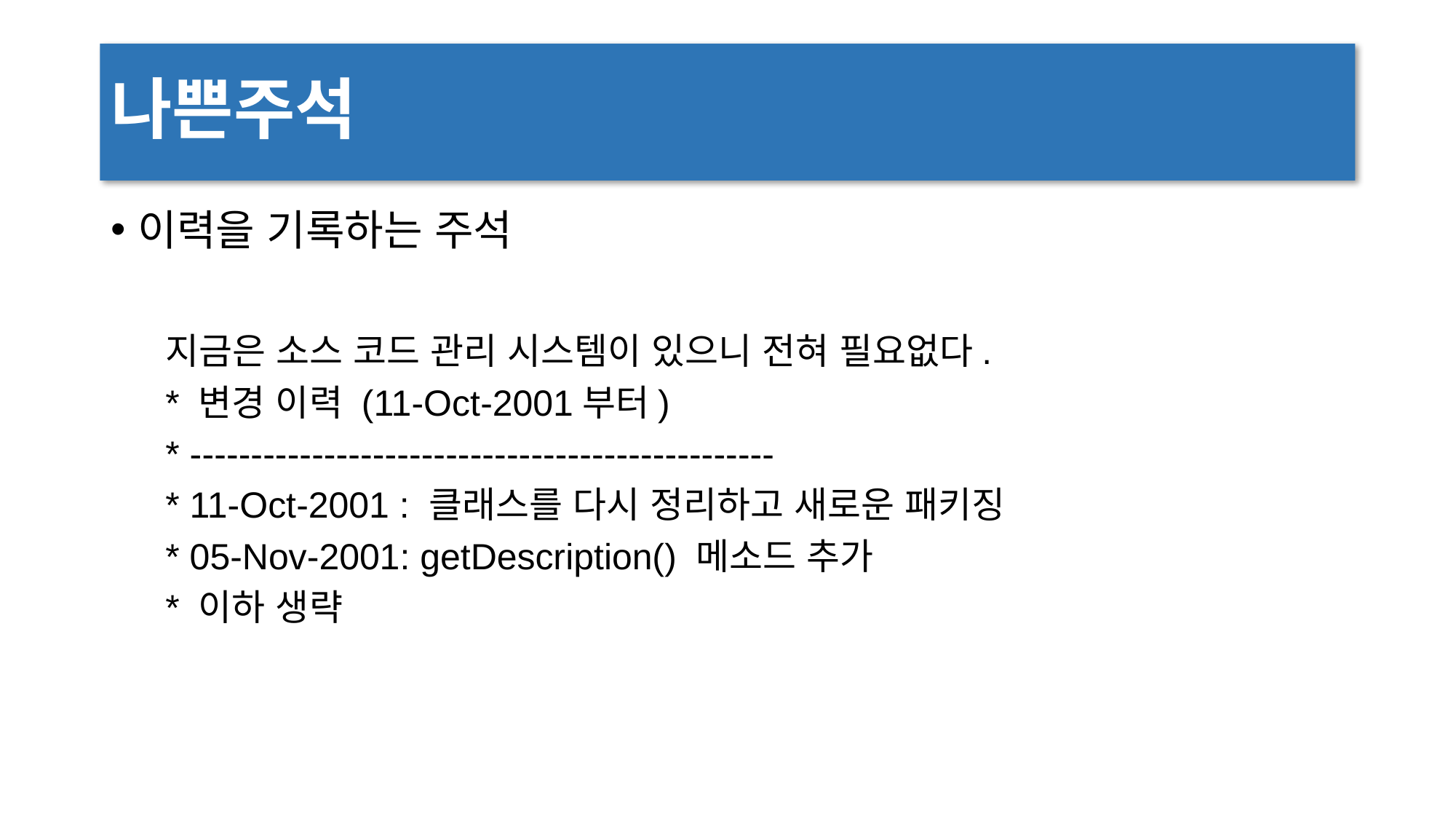

# 나쁜주석
이력을 기록하는 주석

지금은 소스 코드 관리 시스템이 있으니 전혀 필요없다.
* 변경 이력 (11-Oct-2001부터)
* ------------------------------------------------
* 11-Oct-2001 : 클래스를 다시 정리하고 새로운 패키징
* 05-Nov-2001: getDescription() 메소드 추가
* 이하 생략